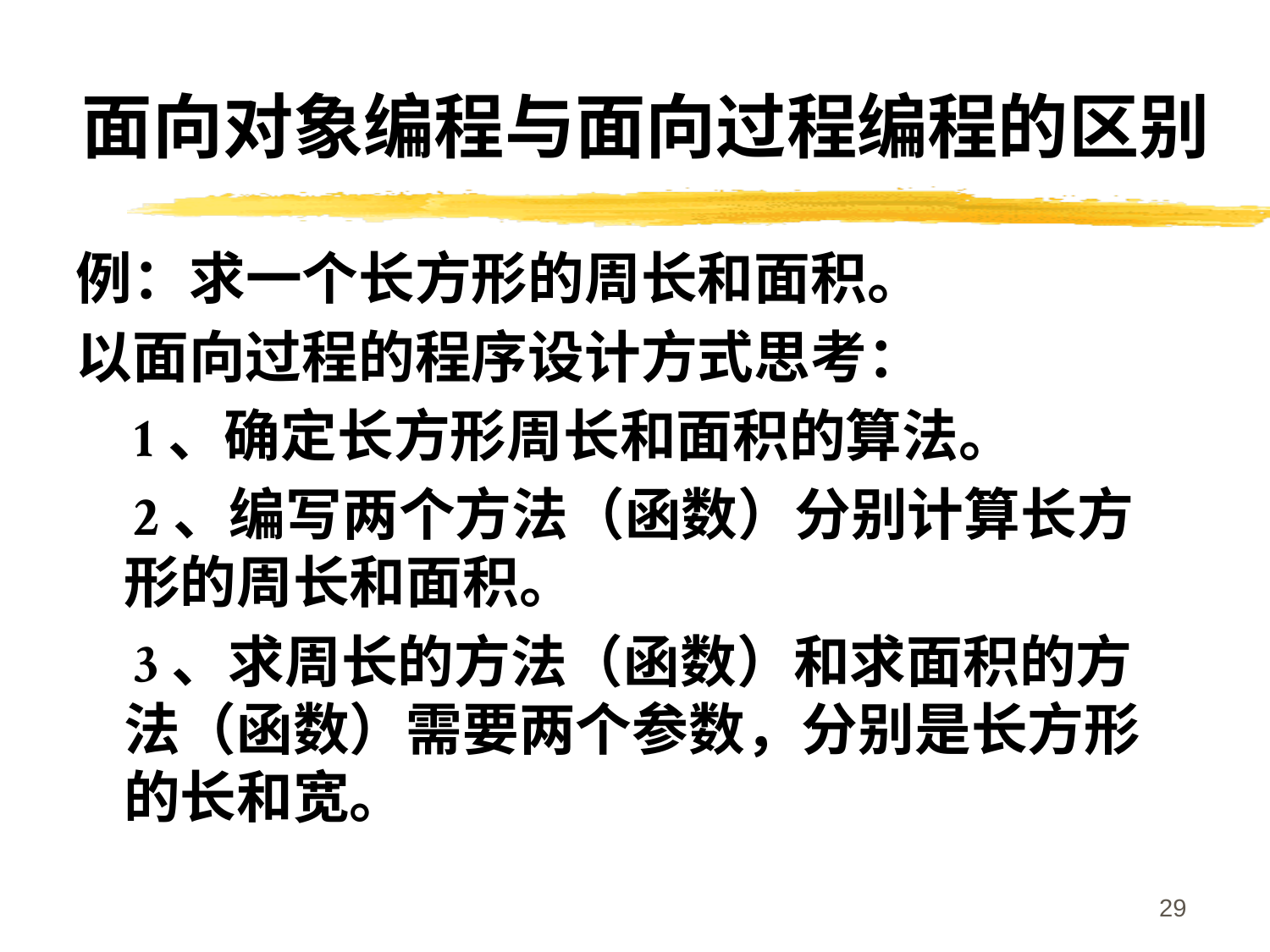

面向对象编程与面向过程编程的区别
例：求一个长方形的周长和面积。
以面向过程的程序设计方式思考：
     1、确定长方形周长和面积的算法。
     2、编写两个方法（函数）分别计算长方形的周长和面积。
     3、求周长的方法（函数）和求面积的方法（函数）需要两个参数，分别是长方形的长和宽。
29